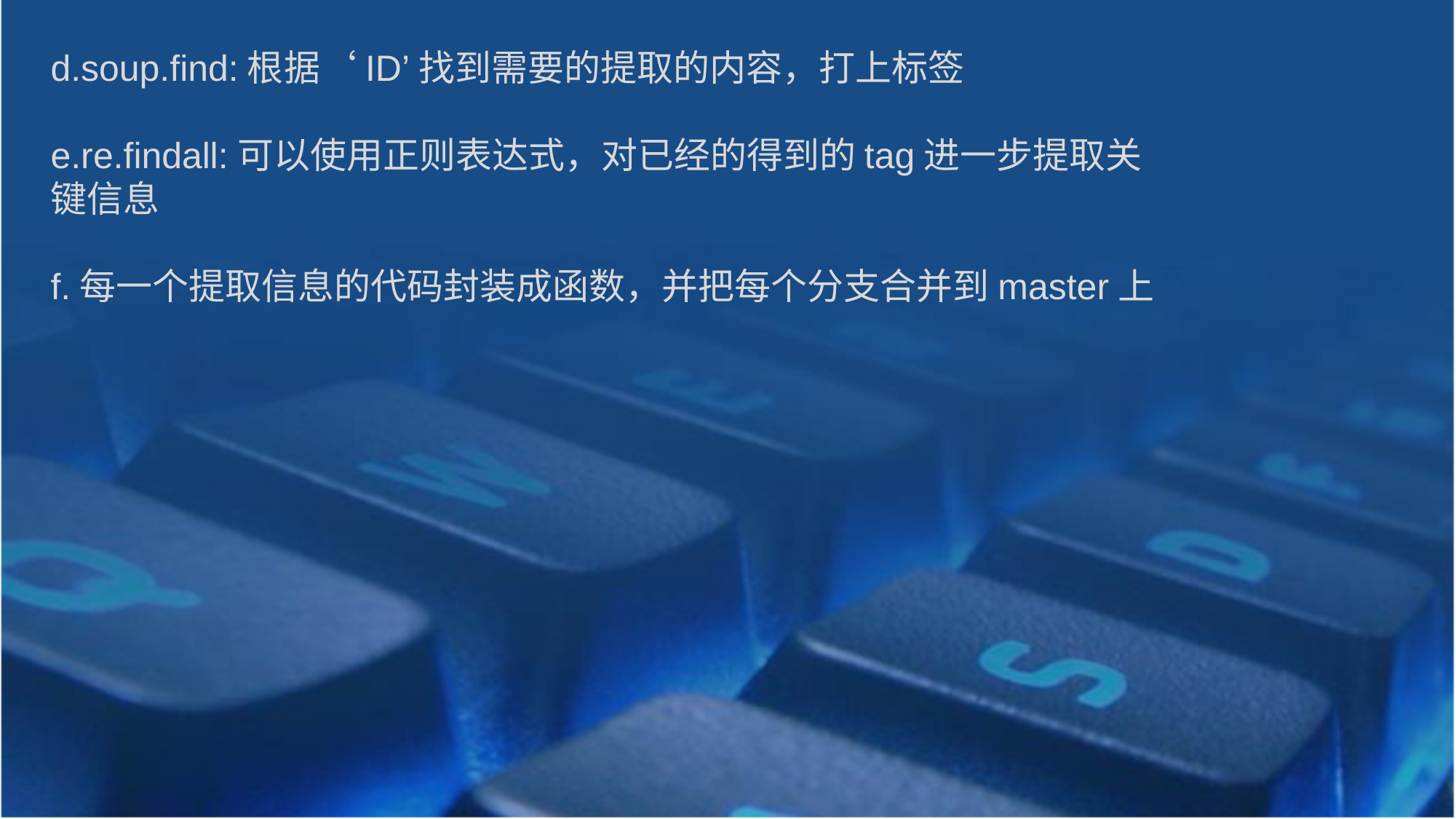

d.soup.find:根据‘ID’找到需要的提取的内容，打上标签

e.re.findall:可以使用正则表达式，对已经的得到的tag进一步提取关键信息

f.每一个提取信息的代码封装成函数，并把每个分支合并到master上